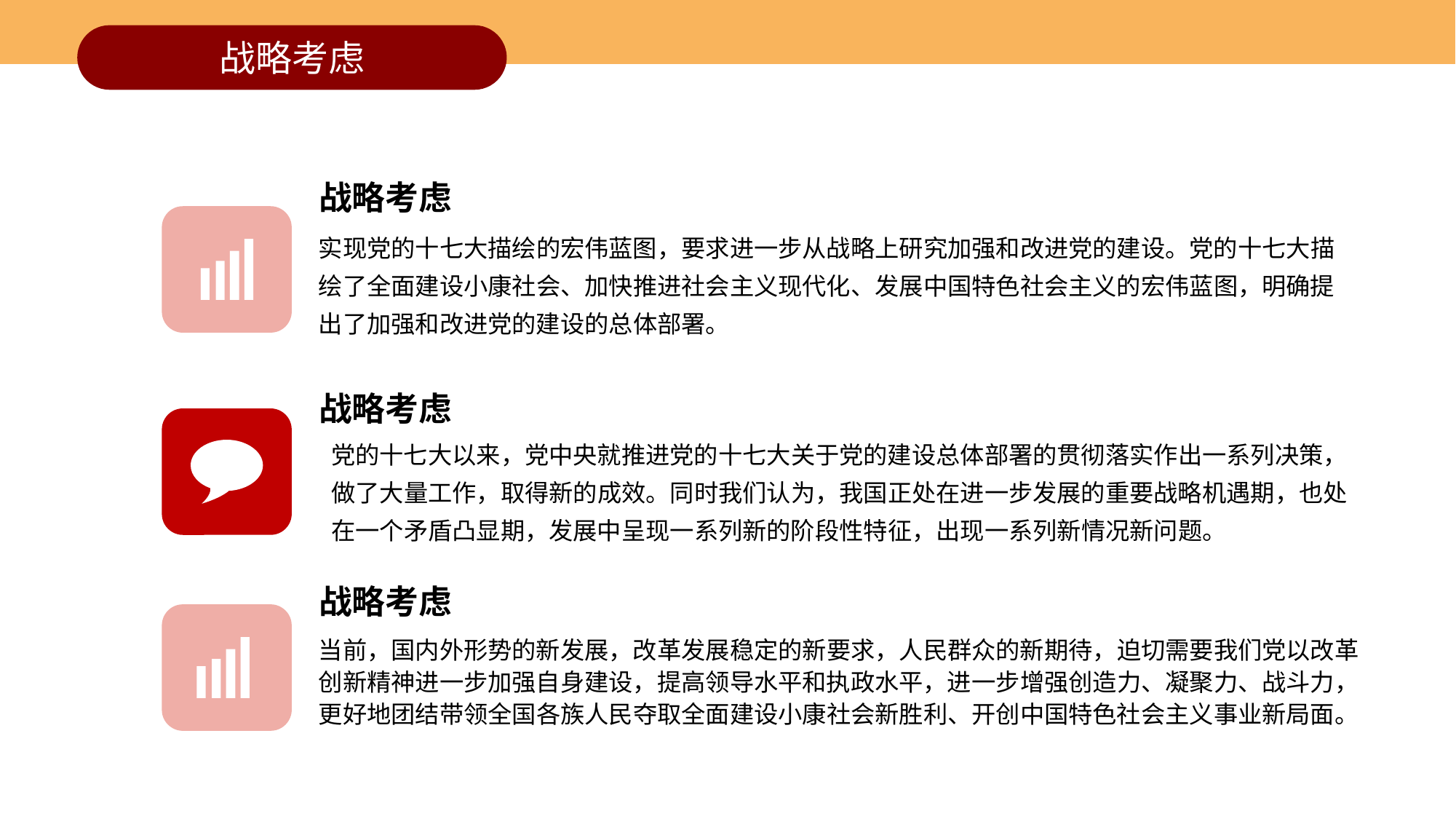

战略考虑
战略考虑
实现党的十七大描绘的宏伟蓝图，要求进一步从战略上研究加强和改进党的建设。党的十七大描绘了全面建设小康社会、加快推进社会主义现代化、发展中国特色社会主义的宏伟蓝图，明确提出了加强和改进党的建设的总体部署。

战略考虑
党的十七大以来，党中央就推进党的十七大关于党的建设总体部署的贯彻落实作出一系列决策，做了大量工作，取得新的成效。同时我们认为，我国正处在进一步发展的重要战略机遇期，也处在一个矛盾凸显期，发展中呈现一系列新的阶段性特征，出现一系列新情况新问题。

战略考虑
当前，国内外形势的新发展，改革发展稳定的新要求，人民群众的新期待，迫切需要我们党以改革创新精神进一步加强自身建设，提高领导水平和执政水平，进一步增强创造力、凝聚力、战斗力，更好地团结带领全国各族人民夺取全面建设小康社会新胜利、开创中国特色社会主义事业新局面。